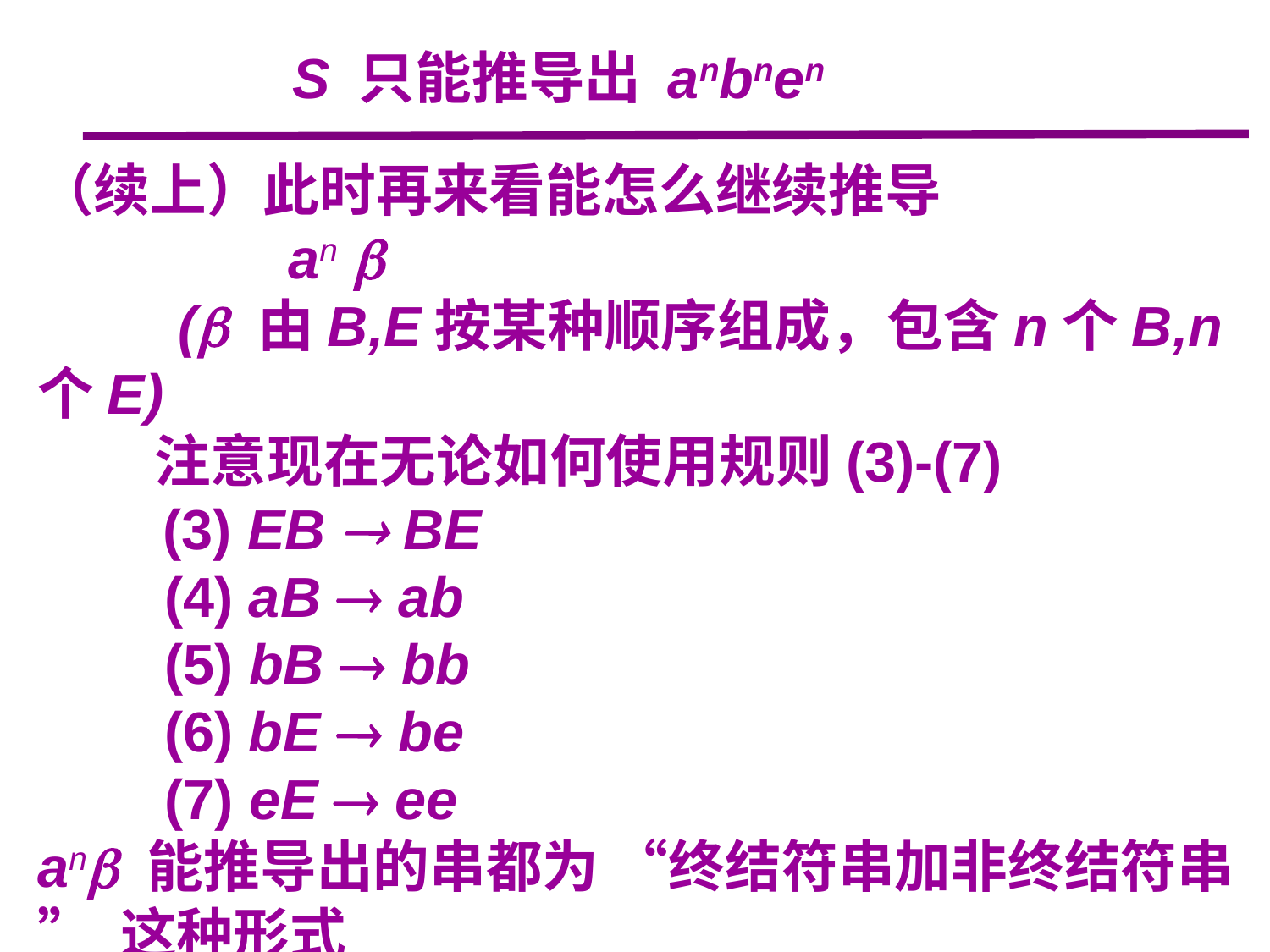

S 只能推导出 anbnen
（续上）此时再来看能怎么继续推导
                an β
         (β 由B,E按某种顺序组成，包含n个B,n个E)
        注意现在无论如何使用规则(3)-(7)
        (3) EB → BE
	(4) aB → ab
	(5) bB → bb
	(6) bE → be
	(7) eE → ee
anβ 能推导出的串都为 “终结符串加非终结符串
” 这种形式